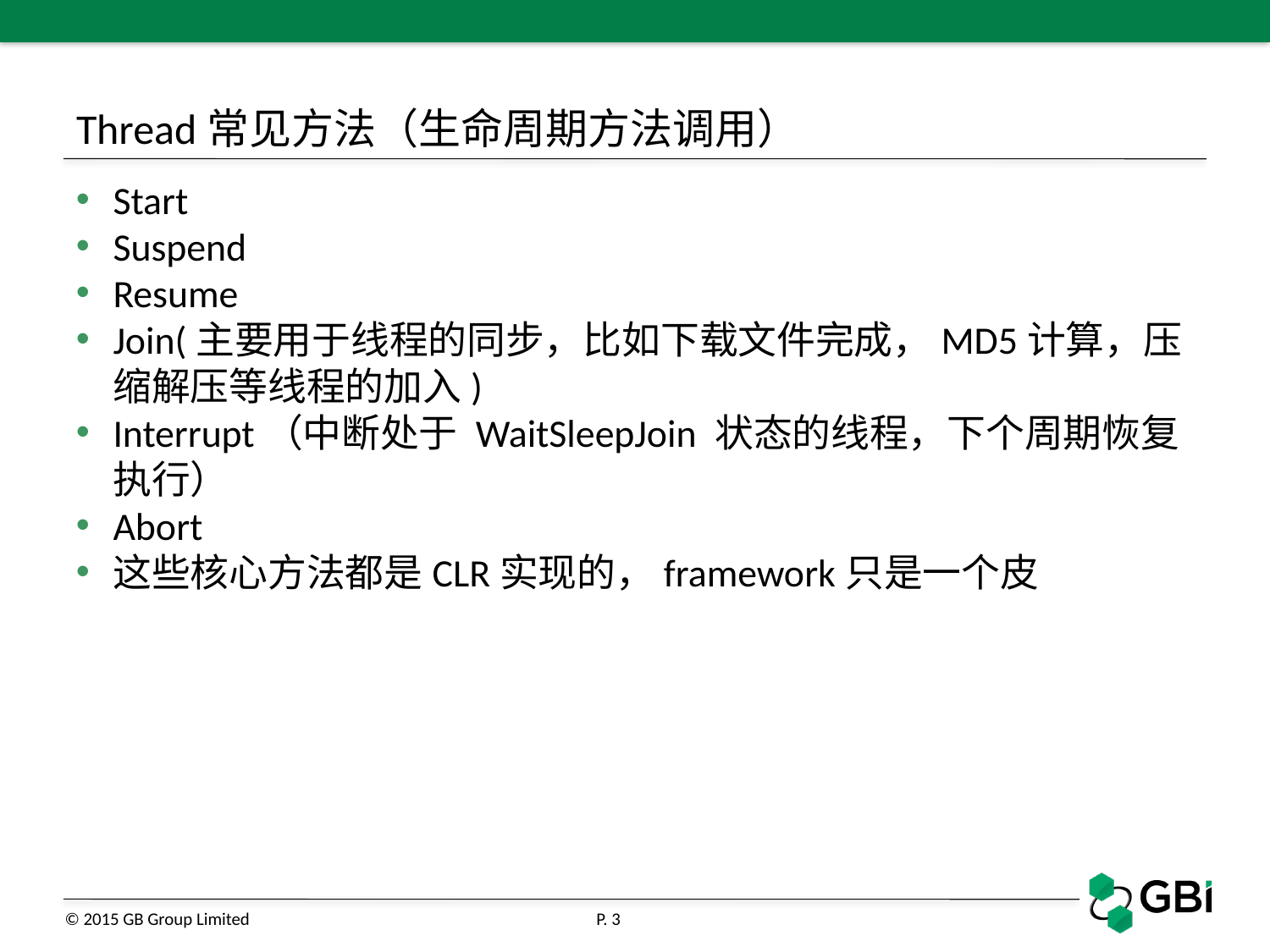

# Thread常见方法（生命周期方法调用）
Start
Suspend
Resume
Join(主要用于线程的同步，比如下载文件完成，MD5计算，压缩解压等线程的加入)
Interrupt（中断处于 WaitSleepJoin 状态的线程，下个周期恢复执行）
Abort
这些核心方法都是CLR实现的，framework只是一个皮